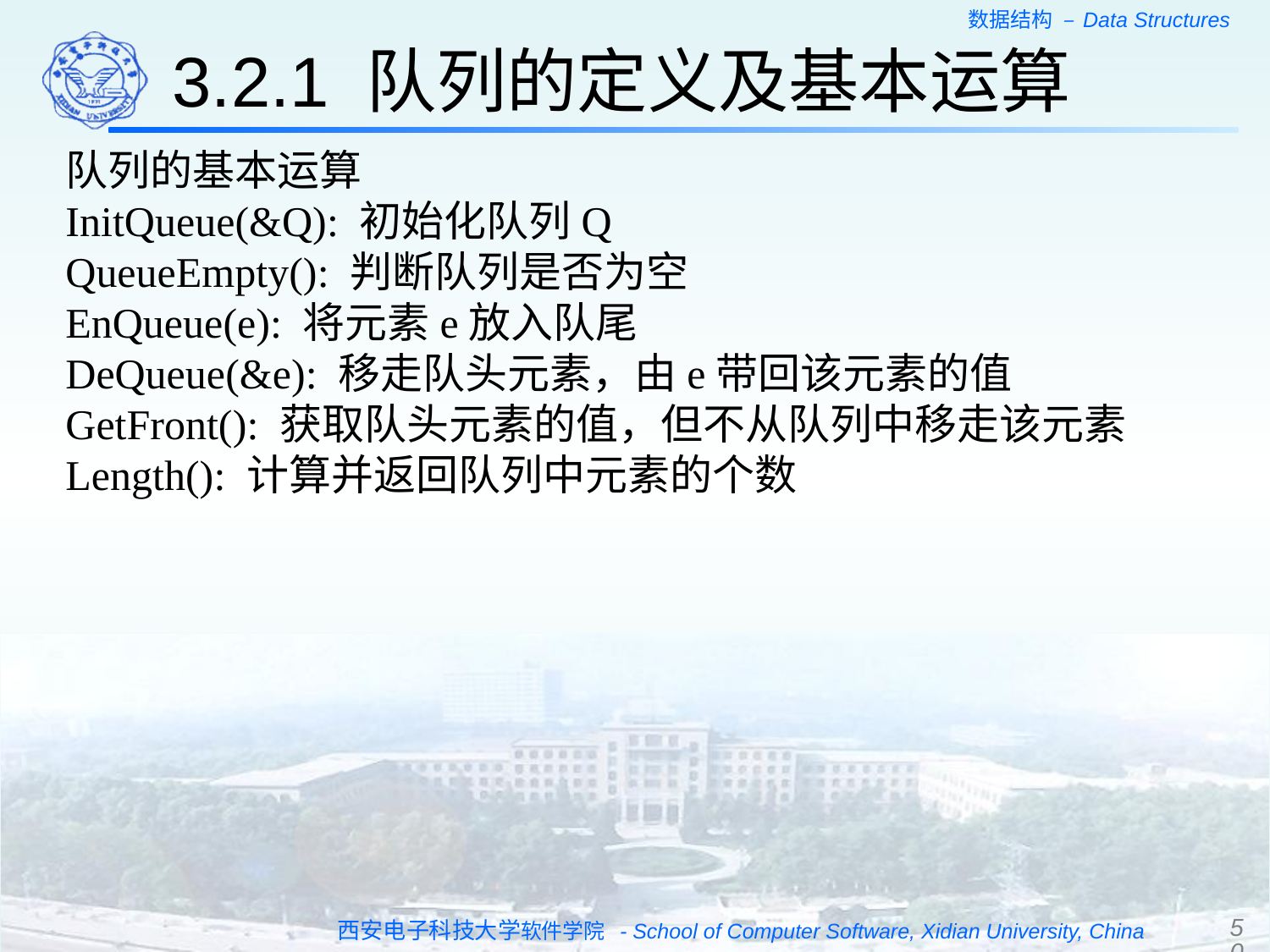

3.2.1 队列的定义及基本运算
队列的基本运算
InitQueue(&Q): 初始化队列Q
QueueEmpty(): 判断队列是否为空
EnQueue(e): 将元素e放入队尾
DeQueue(&e): 移走队头元素，由e带回该元素的值
GetFront(): 获取队头元素的值，但不从队列中移走该元素
Length(): 计算并返回队列中元素的个数
50